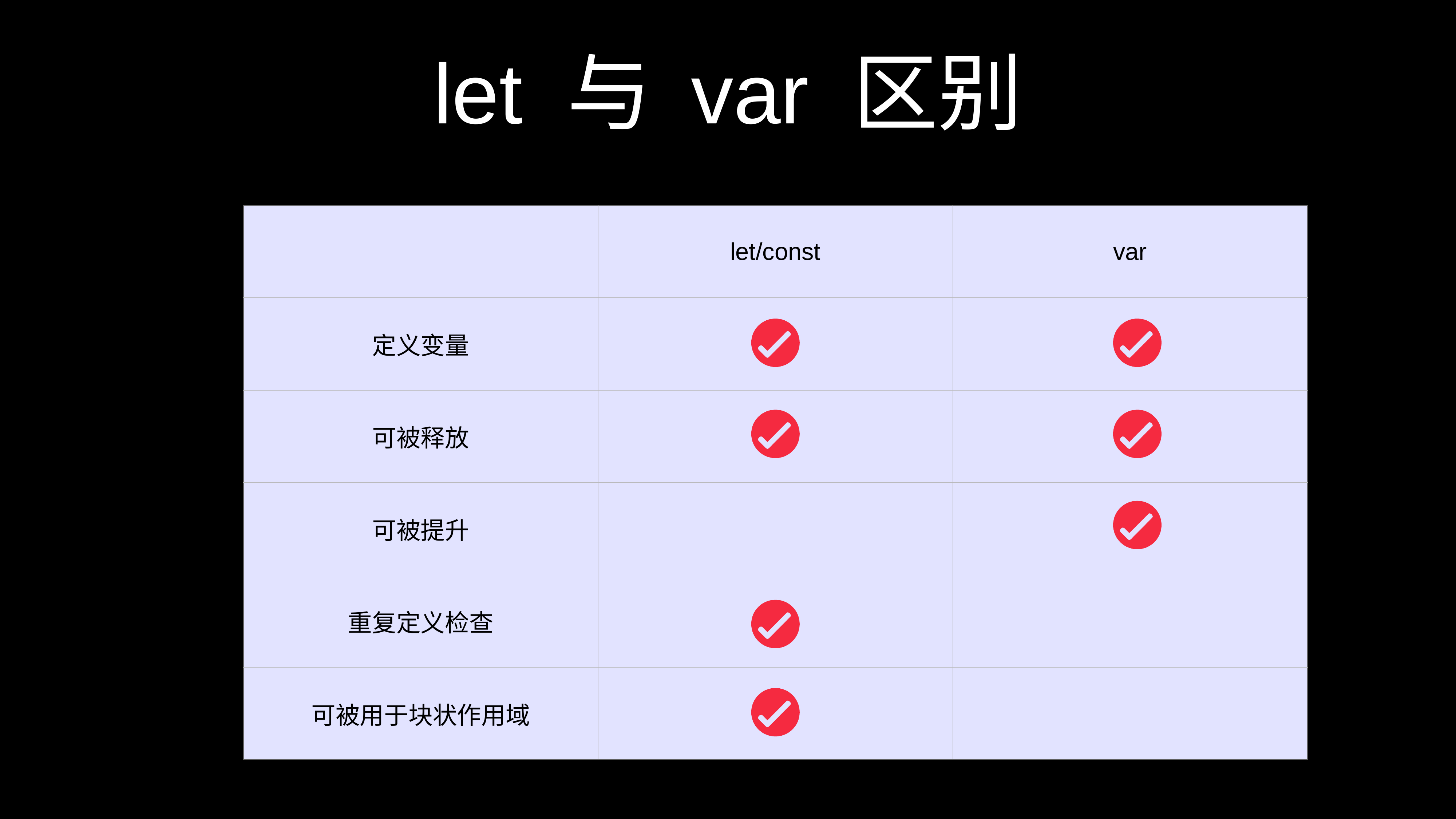

# let 与 var 区别
|  | let/const | var |
| --- | --- | --- |
| 定义变量 |  |  |
| 可被释放 |  |  |
| 可被提升 |  |  |
| 重复定义检查 |  |  |
| 可被用于块状作用域 |  |  |